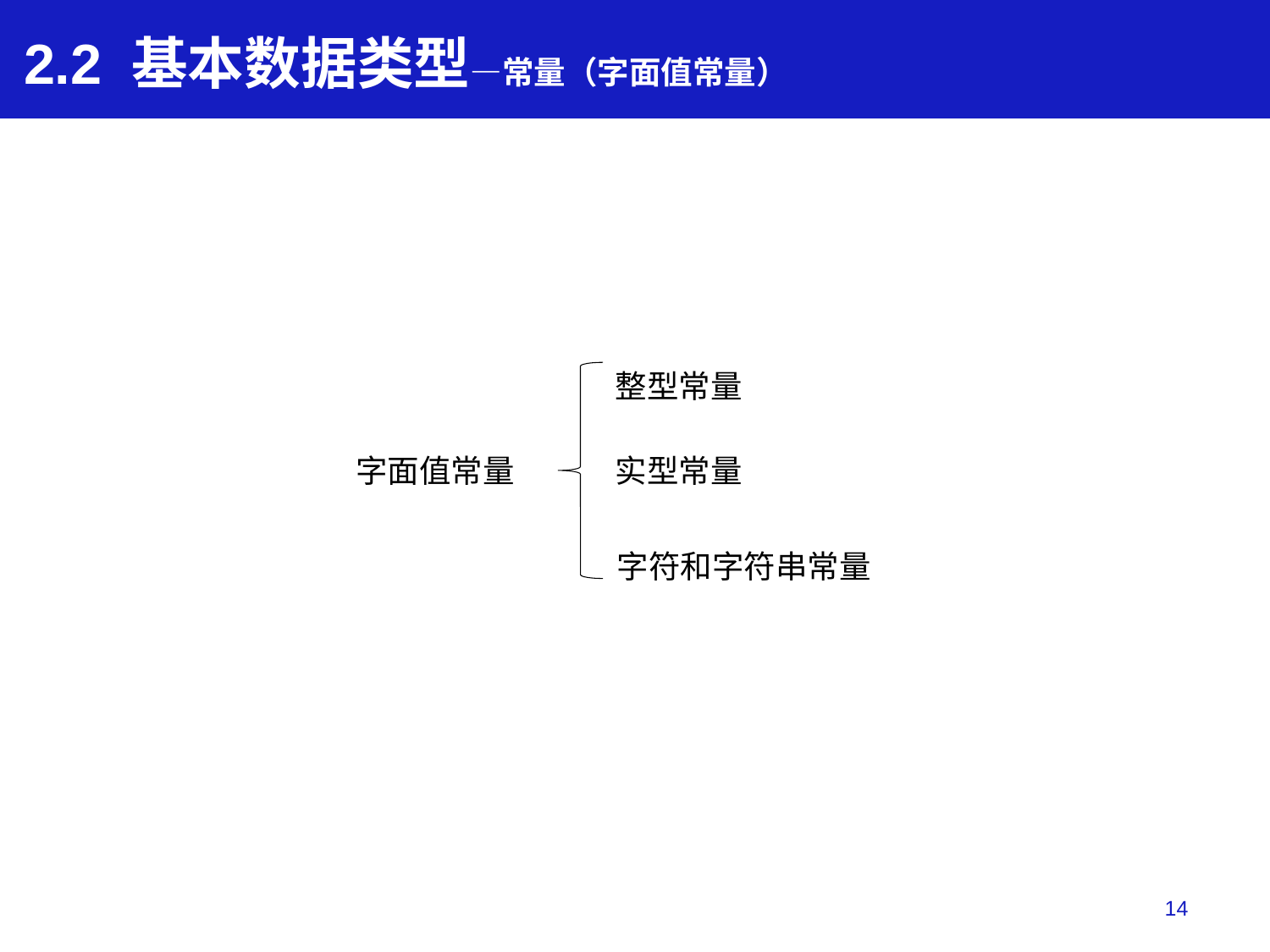

2.2 基本数据类型—常量（字面值常量）
整型常量

字面值常量
实型常量
字符和字符串常量
14